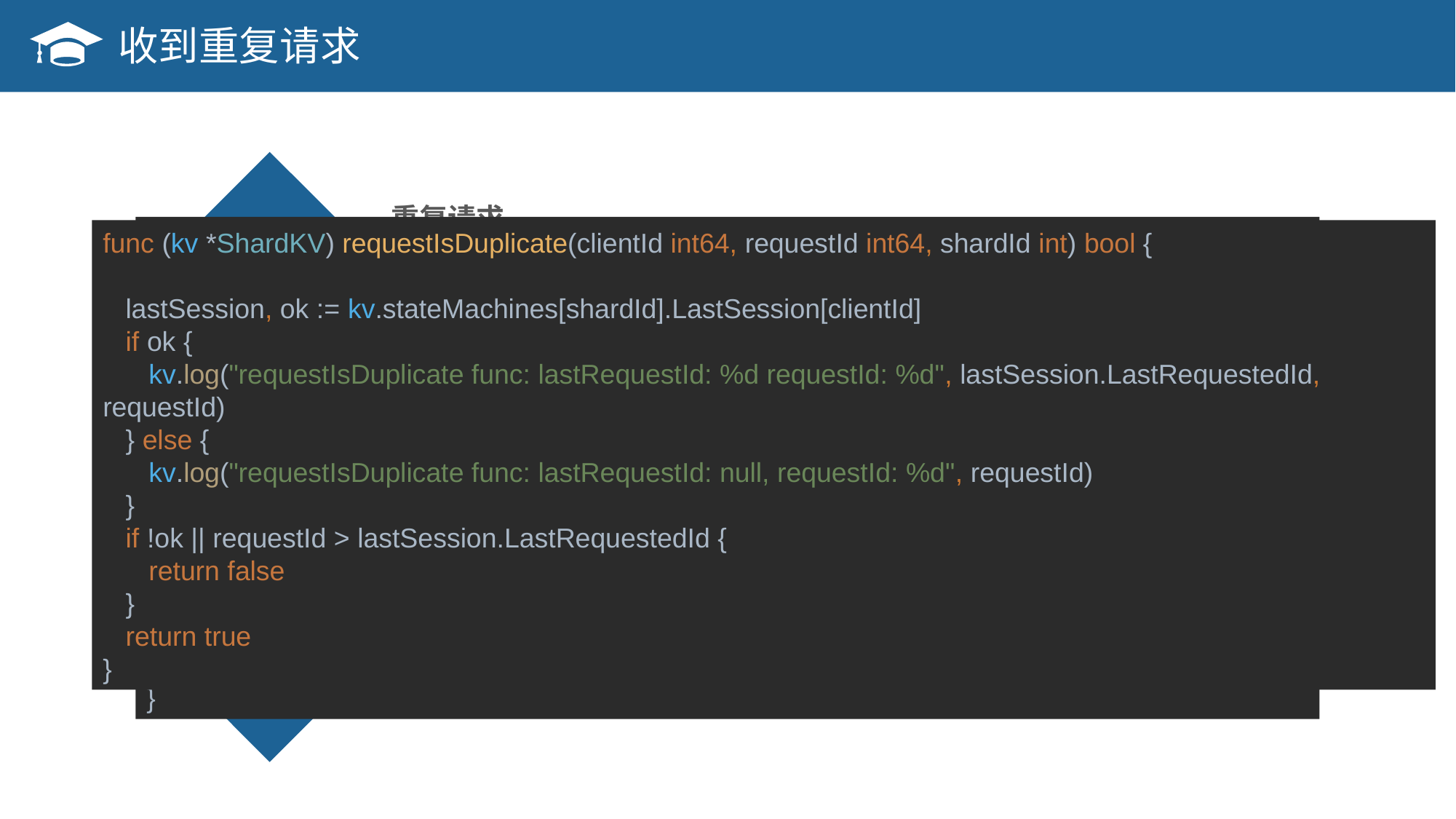

收到重复请求

问题
重复请求
网络可能不稳定，服务端收到了重复的请求。需要一种机制防止状态机重复执行客户端发送的操作。
if op.Method != GET && kv.requestIsDuplicate(op.ClientId, op.RequestId, shardId) {
   res.Err = kv.stateMachines[shardId].LastSession[op.ClientId].Err
   kv.log("encounter duplicate operation, res: %v", res)
   return res
} else {
   res.Err, res.Value = kv.applyToStateMachines(op, shardId)
   kv.log("res.ERR: %v, res.Value: %v, kv: %v", res.Err, res.Value, kv.stateMachines[shardId].KV)
   if op.Method != GET {
      kv.stateMachines[shardId].LastSession[op.ClientId] = &Session{
         LastRequestedId: op.RequestId,
         Err: res.Err,
      }
      kv.log("update lastsession %v", kv.stateMachines[shardId].LastSession[op.ClientId])
   }
}
func (kv *ShardKV) requestIsDuplicate(clientId int64, requestId int64, shardId int) bool {
   lastSession, ok := kv.stateMachines[shardId].LastSession[clientId]
   if ok {
      kv.log("requestIsDuplicate func: lastRequestId: %d requestId: %d", lastSession.LastRequestedId, requestId)
   } else {
      kv.log("requestIsDuplicate func: lastRequestId: null, requestId: %d", requestId)
   }
   if !ok || requestId > lastSession.LastRequestedId {
      return false
   }
   return true
}
解决
方案
处理方案
对每一个分片，维护ClientID到LastSession的映射，这个Session里面存储LastRequestID和处理结果。若发现是重复请求，直接返回上一次的请求结果即可。
难点之三
在此输入小标题
根据需要添加适当的文字，一页的文字最好不要超过200字根据需要添加适当的文字，一页的文字最好不要超过200字,根据需要添加适当的文字